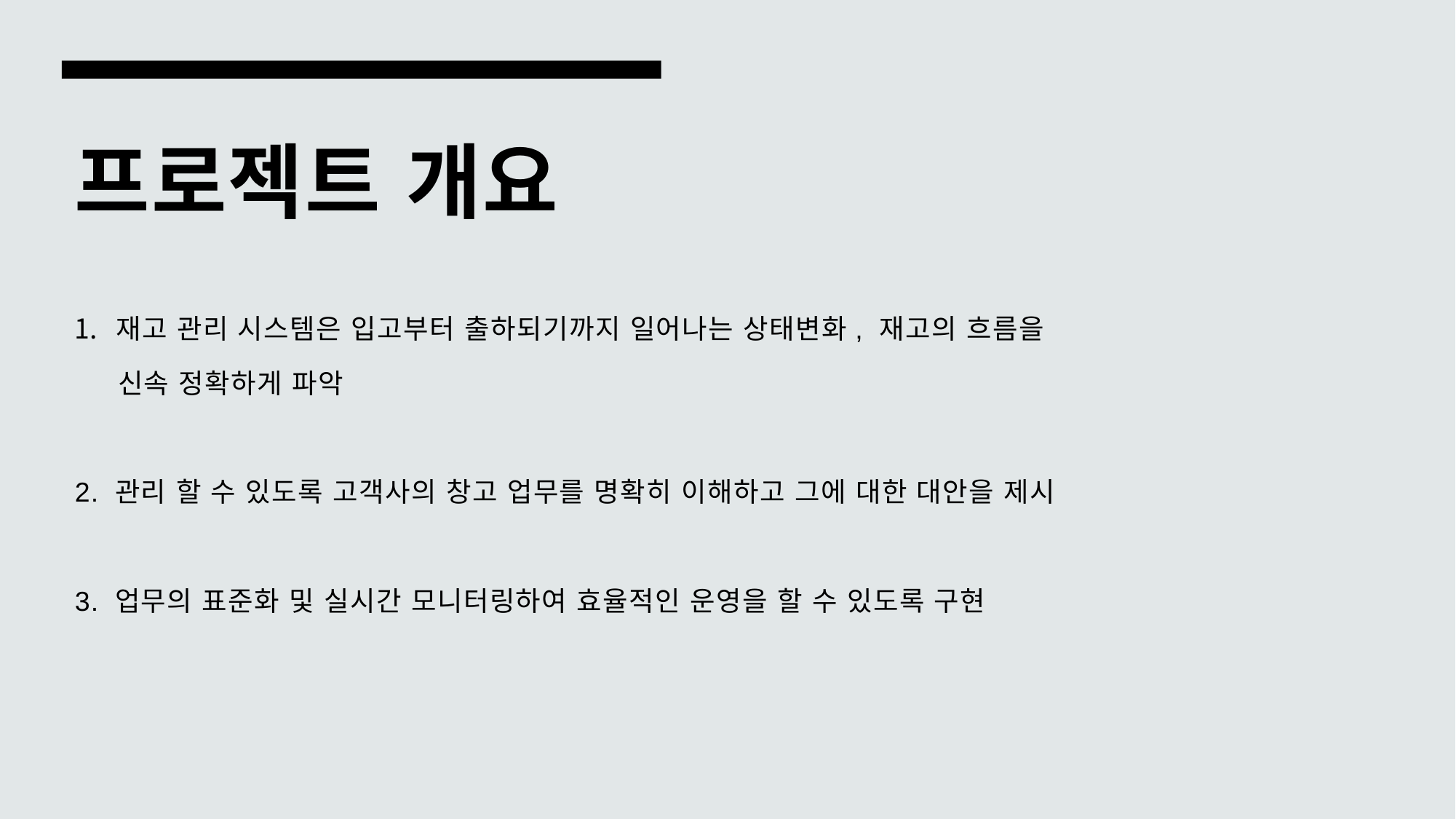

# 프로젝트 개요
재고 관리 시스템은 입고부터 출하되기까지 일어나는 상태변화, 재고의 흐름을
     신속 정확하게 파악

2. 관리 할 수 있도록 고객사의 창고 업무를 명확히 이해하고 그에 대한 대안을 제시

3. 업무의 표준화 및 실시간 모니터링하여 효율적인 운영을 할 수 있도록 구현